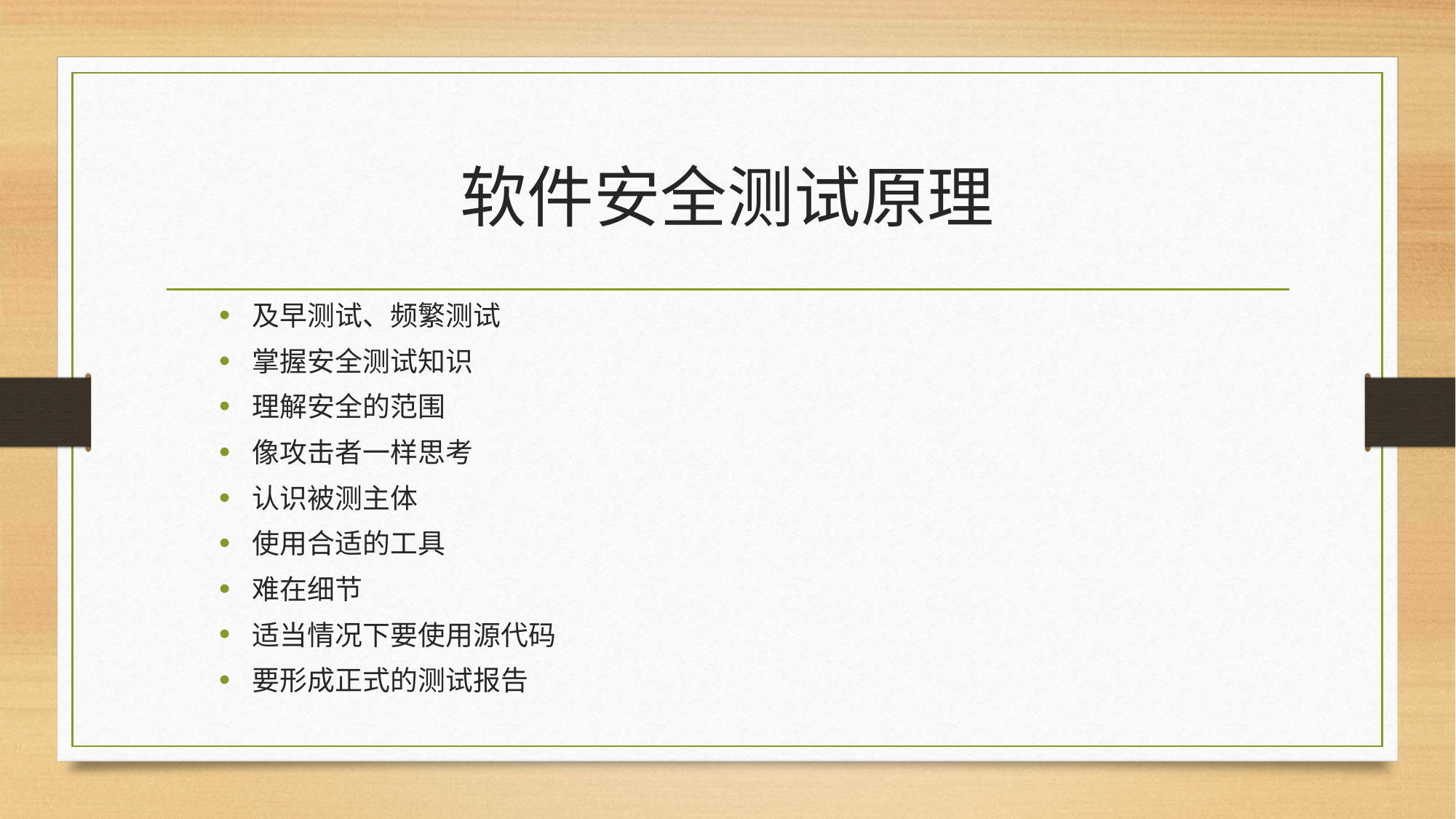

# 软件安全测试原理
及早测试、频繁测试
掌握安全测试知识
理解安全的范围
像攻击者一样思考
认识被测主体
使用合适的工具
难在细节
适当情况下要使用源代码
要形成正式的测试报告